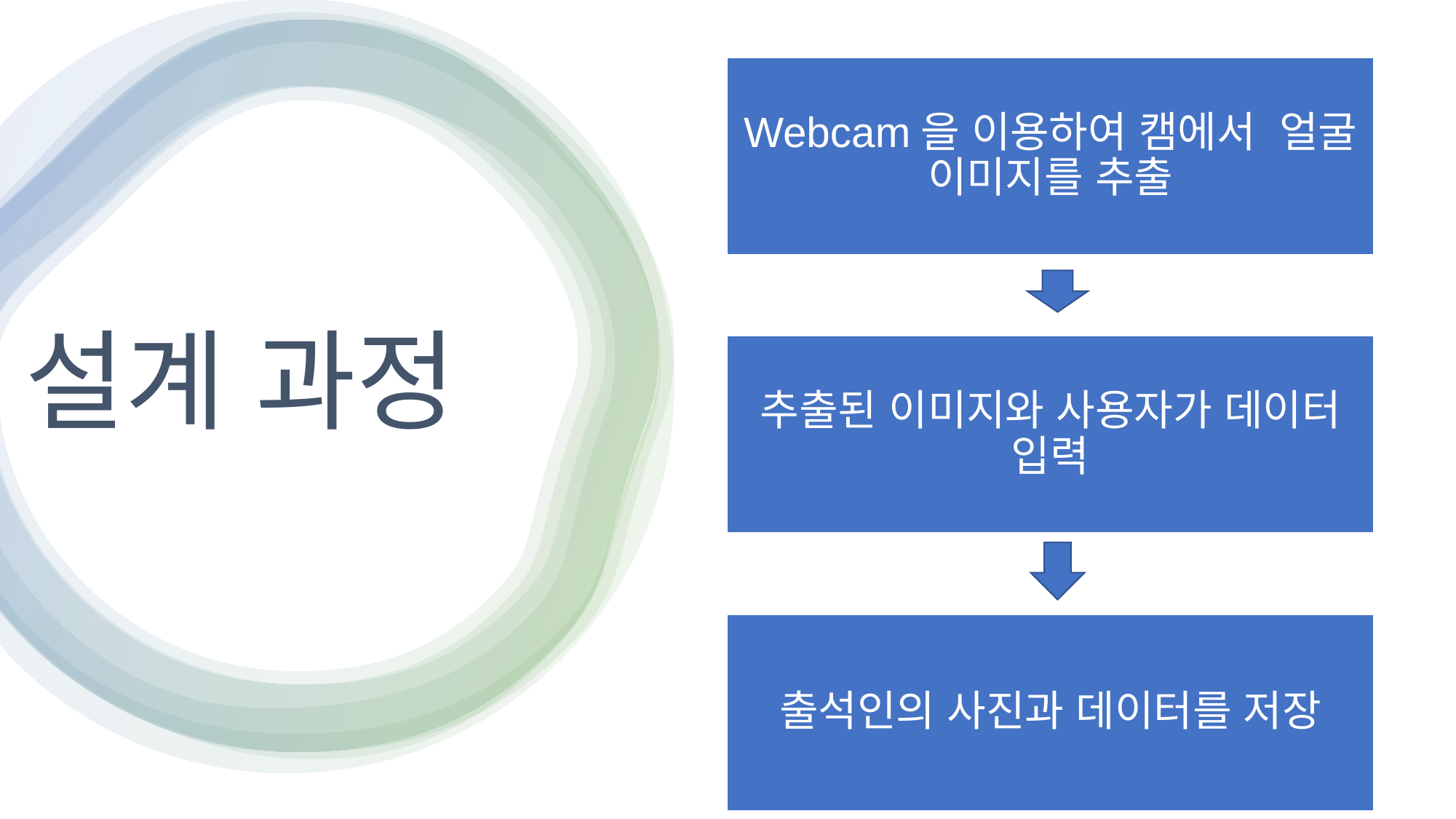

Webcam을 이용하여 캠에서  얼굴 이미지를 추출

추출된 이미지와 사용자가 데이터 입력

출석인의 사진과 데이터를 저장
# 설계 과정